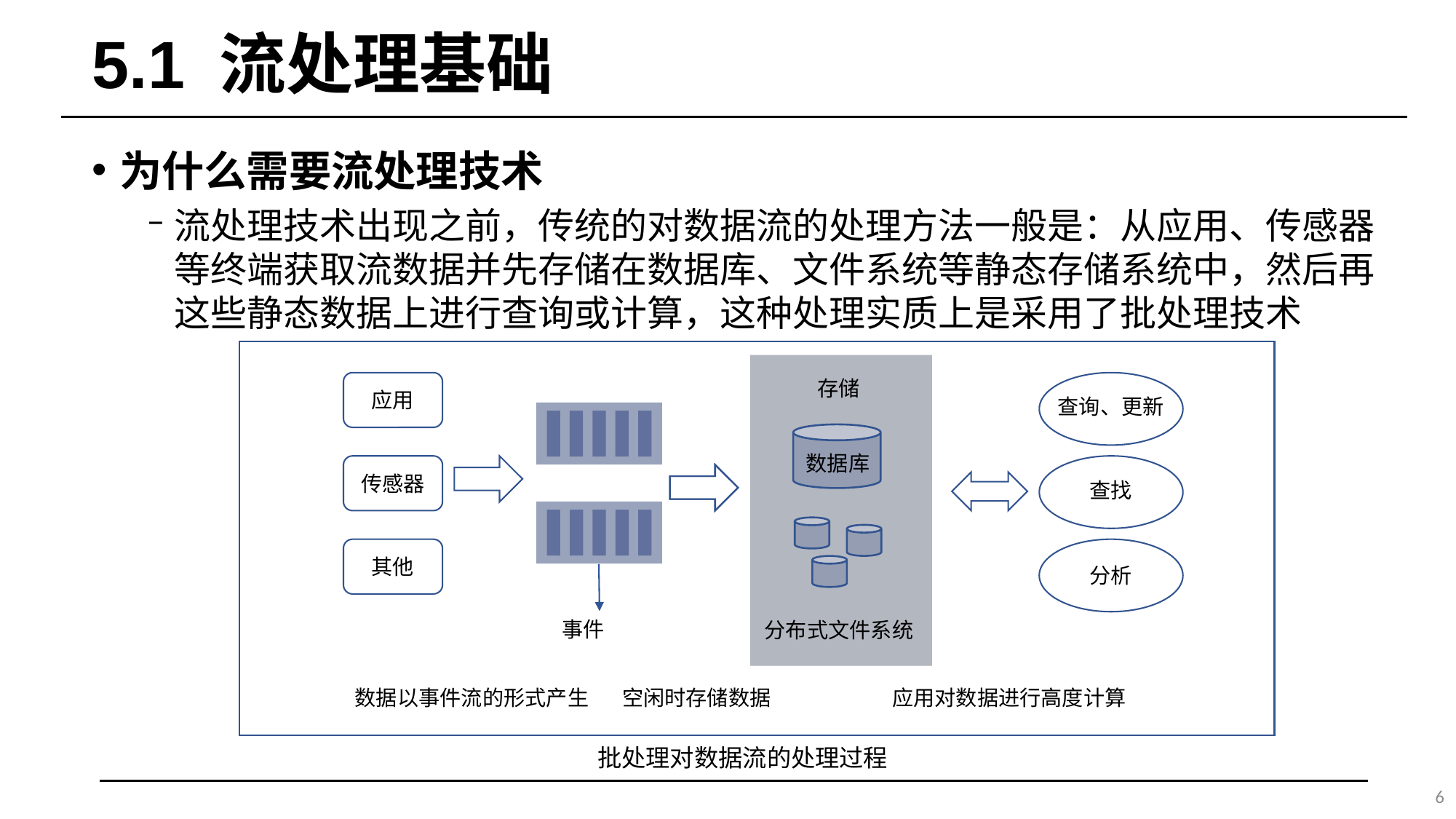

# 5.1 流处理基础
为什么需要流处理技术
流处理技术出现之前，传统的对数据流的处理方法一般是：从应用、传感器等终端获取流数据并先存储在数据库、文件系统等静态存储系统中，然后再这些静态数据上进行查询或计算，这种处理实质上是采用了批处理技术

存储

应用
查询、更新

数据库

传感器

查找

其他

分析
事件
分布式文件系统
数据以事件流的形式产生
空闲时存储数据
应用对数据进行高度计算
批处理对数据流的处理过程
6